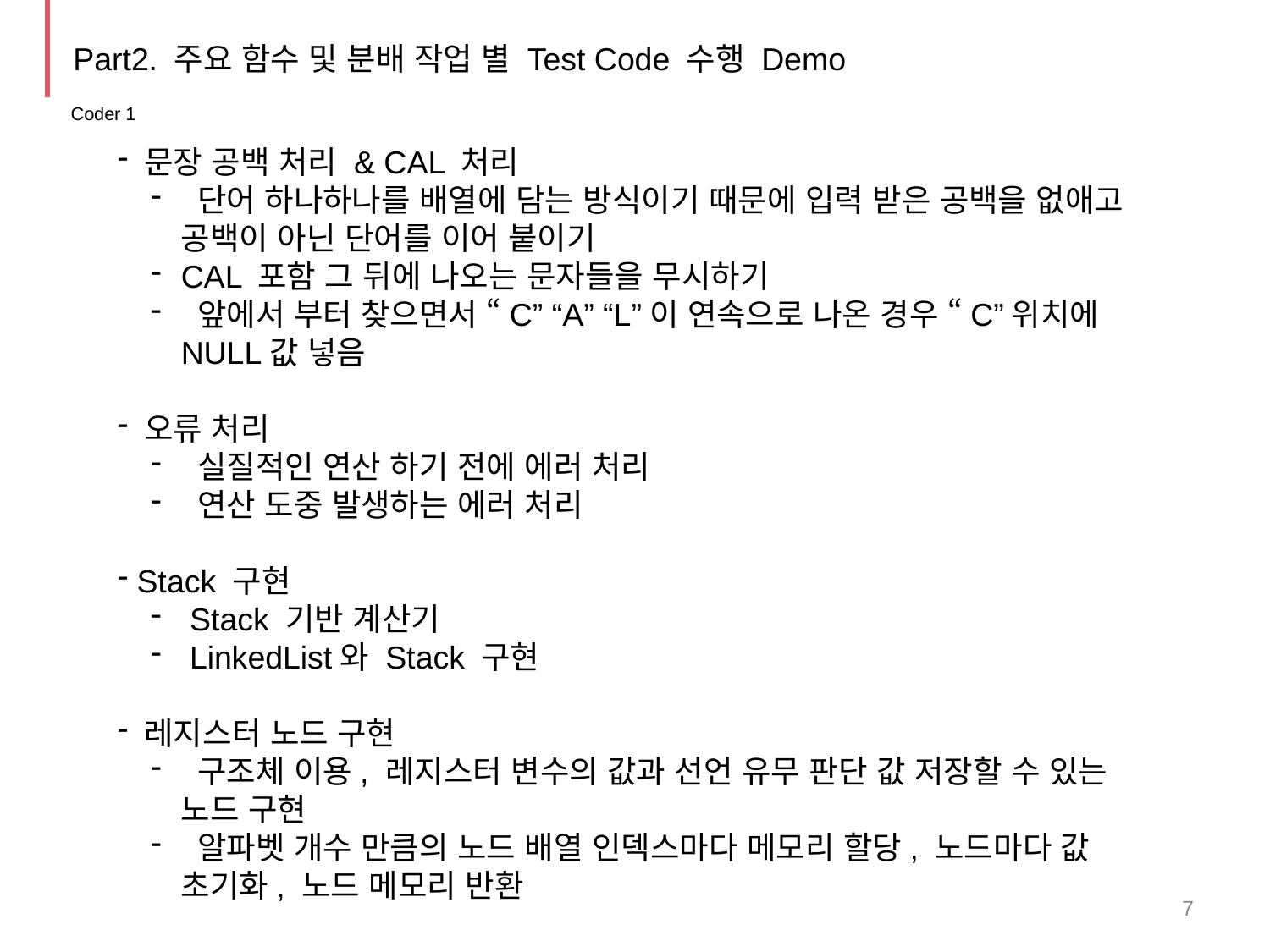

Part2. 주요 함수 및 분배 작업 별 Test Code 수행 Demo
  Coder 1
 문장 공백 처리 & CAL 처리
 단어 하나하나를 배열에 담는 방식이기 때문에 입력 받은 공백을 없애고 공백이 아닌 단어를 이어 붙이기
CAL 포함 그 뒤에 나오는 문자들을 무시하기
 앞에서 부터 찾으면서 “C” “A” “L”이 연속으로 나온 경우 “C”위치에NULL값 넣음

 오류 처리
 실질적인 연산 하기 전에 에러 처리
 연산 도중 발생하는 에러 처리

 Stack 구현
 Stack 기반 계산기
 LinkedList와 Stack 구현

 레지스터 노드 구현
 구조체 이용, 레지스터 변수의 값과 선언 유무 판단 값 저장할 수 있는 노드 구현
 알파벳 개수 만큼의 노드 배열 인덱스마다 메모리 할당, 노드마다 값 초기화, 노드 메모리 반환
7